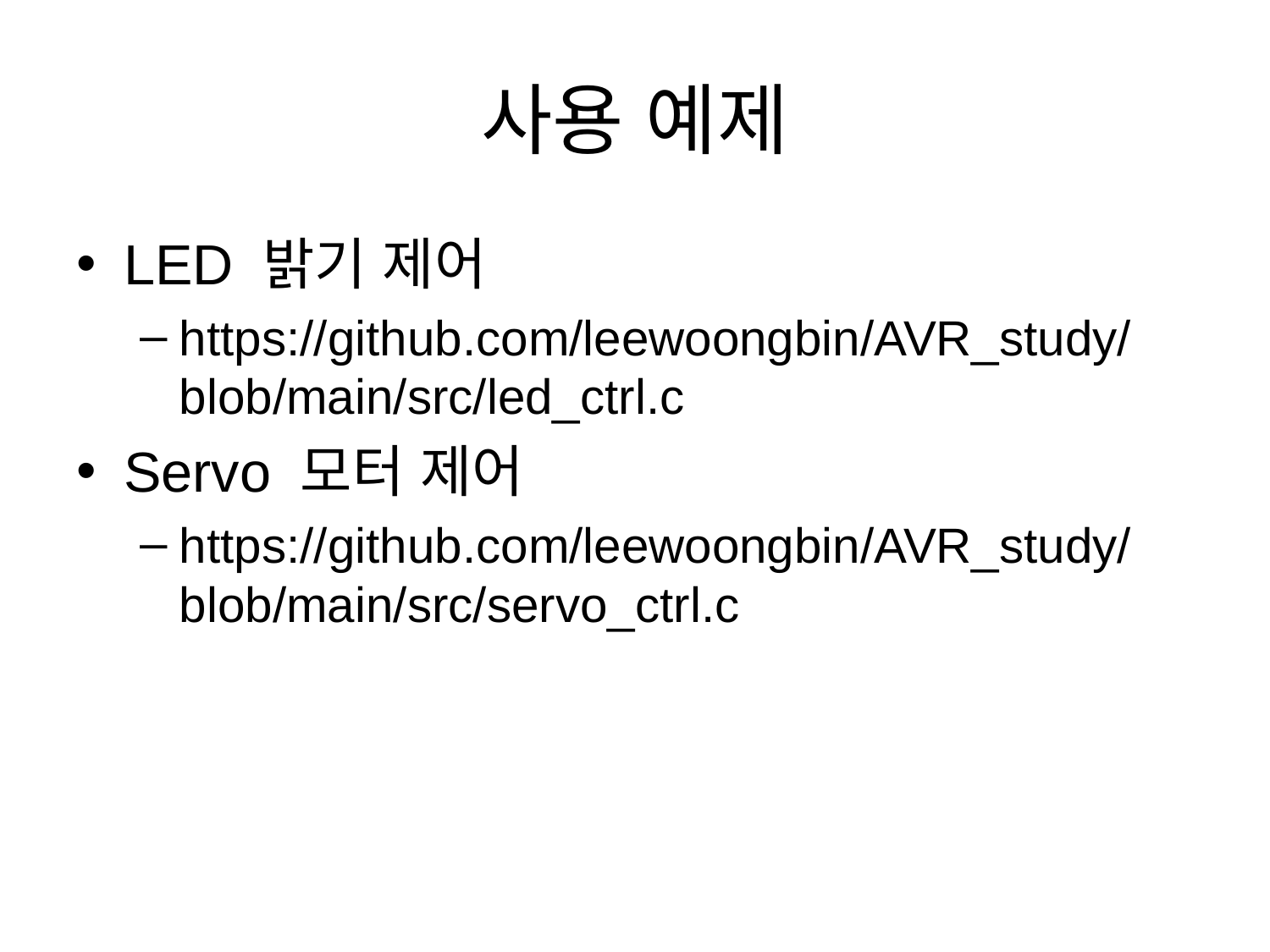

# 사용 예제
LED 밝기 제어
https://github.com/leewoongbin/AVR_study/blob/main/src/led_ctrl.c
Servo 모터 제어
https://github.com/leewoongbin/AVR_study/blob/main/src/servo_ctrl.c